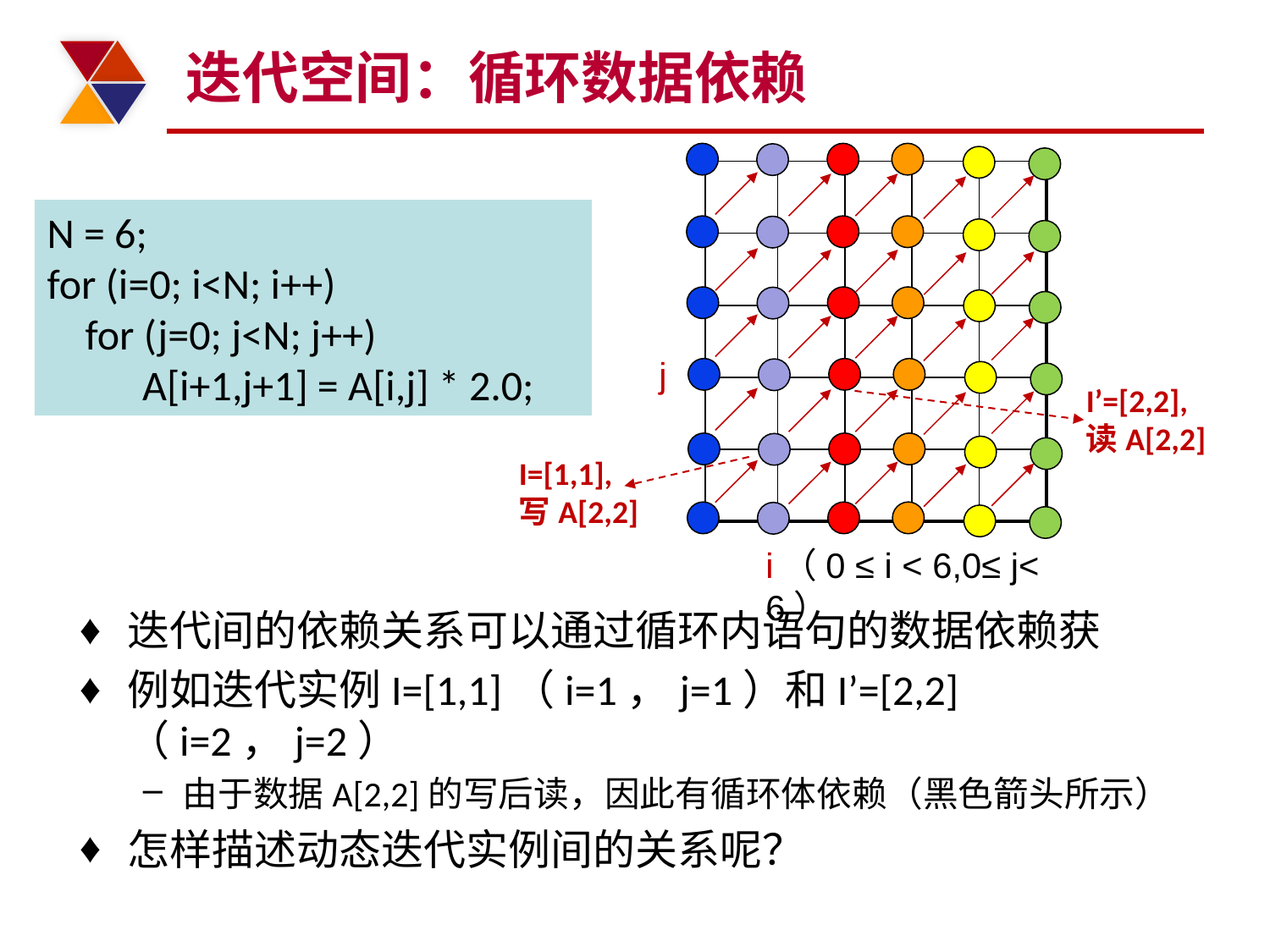

# 迭代空间：循环数据依赖

|  |  |  |  |  |
| --- | --- | --- | --- | --- |
|  |  |  |  |  |
|  |  |  |  |  |
|  |  |  |  |  |
|  |  |  |  |  |

N = 6;
for (i=0; i<N; i++)
    for (j=0; j<N; j++)
          A[i+1,j+1] = A[i,j] * 2.0;

j
I’=[2,2],
读A[2,2]

I=[1,1],
写A[2,2]

i（0 ≤ i < 6,0≤ j< 6）
迭代间的依赖关系可以通过循环内语句的数据依赖获
例如迭代实例I=[1,1]（i=1，j=1）和I’=[2,2]（i=2，j=2）
由于数据A[2,2]的写后读，因此有循环体依赖（黑色箭头所示）
怎样描述动态迭代实例间的关系呢？